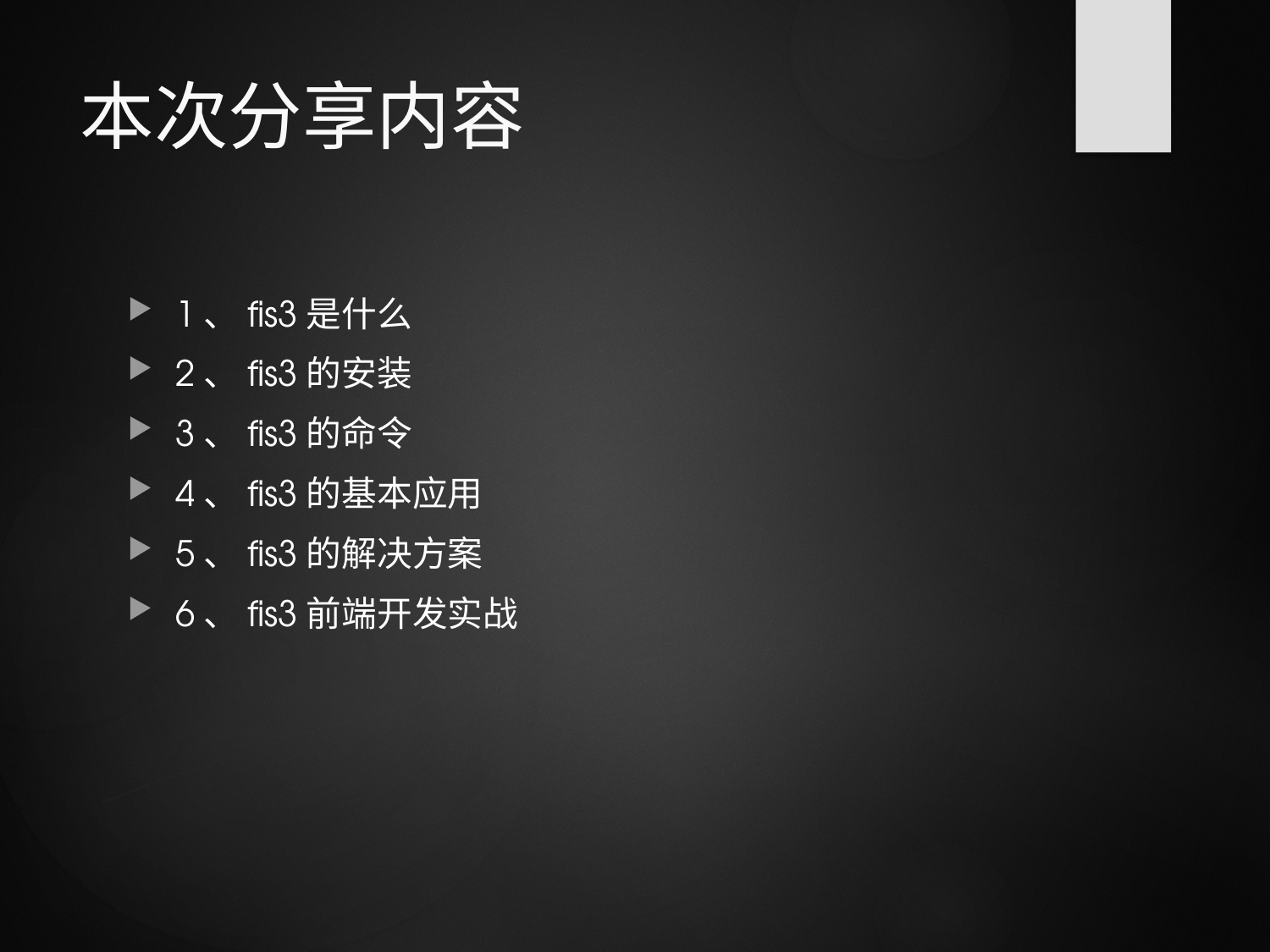

# 本次分享内容
1、fis3是什么
2、fis3的安装
3、fis3的命令
4、fis3的基本应用
5、fis3的解决方案
6、fis3前端开发实战